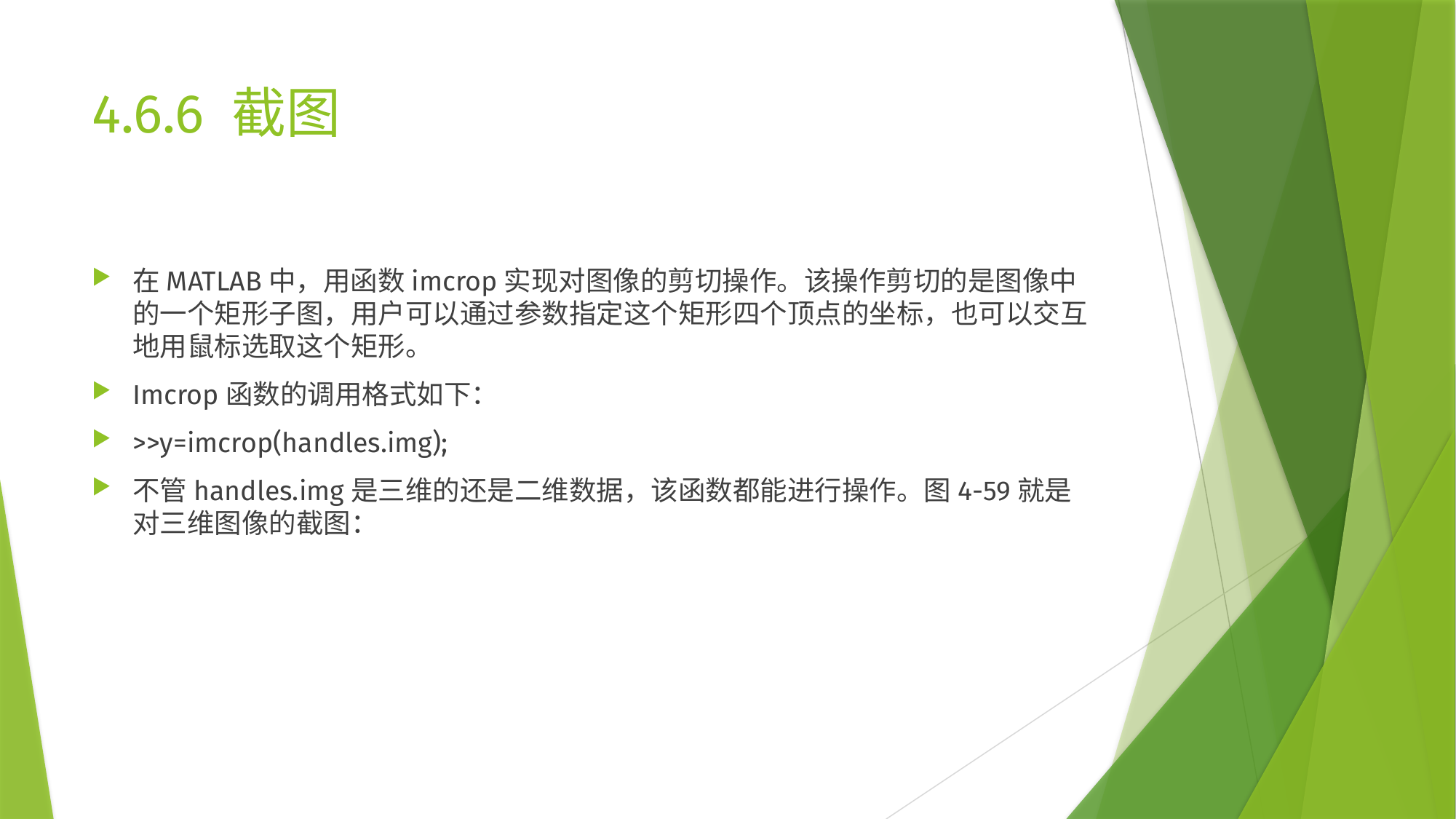

# 4.6.6 截图
在MATLAB中，用函数imcrop实现对图像的剪切操作。该操作剪切的是图像中的一个矩形子图，用户可以通过参数指定这个矩形四个顶点的坐标，也可以交互地用鼠标选取这个矩形。
Imcrop函数的调用格式如下：
>>y=imcrop(handles.img);
不管handles.img是三维的还是二维数据，该函数都能进行操作。图4-59就是对三维图像的截图：